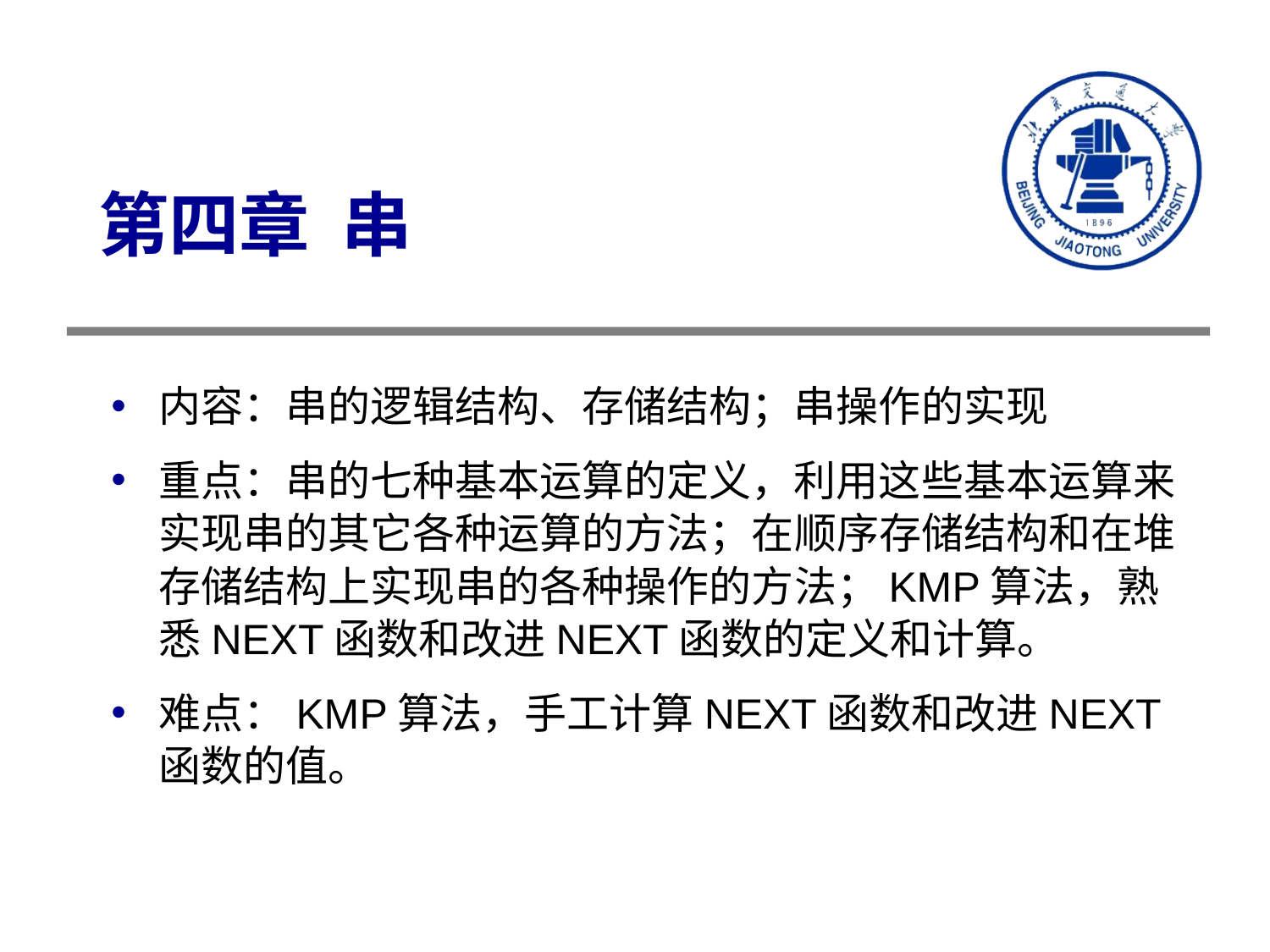

# 第四章  串
内容：串的逻辑结构、存储结构；串操作的实现
重点：串的七种基本运算的定义，利用这些基本运算来实现串的其它各种运算的方法；在顺序存储结构和在堆存储结构上实现串的各种操作的方法；KMP算法，熟悉NEXT函数和改进NEXT函数的定义和计算。
难点：KMP算法，手工计算NEXT函数和改进NEXT函数的值。